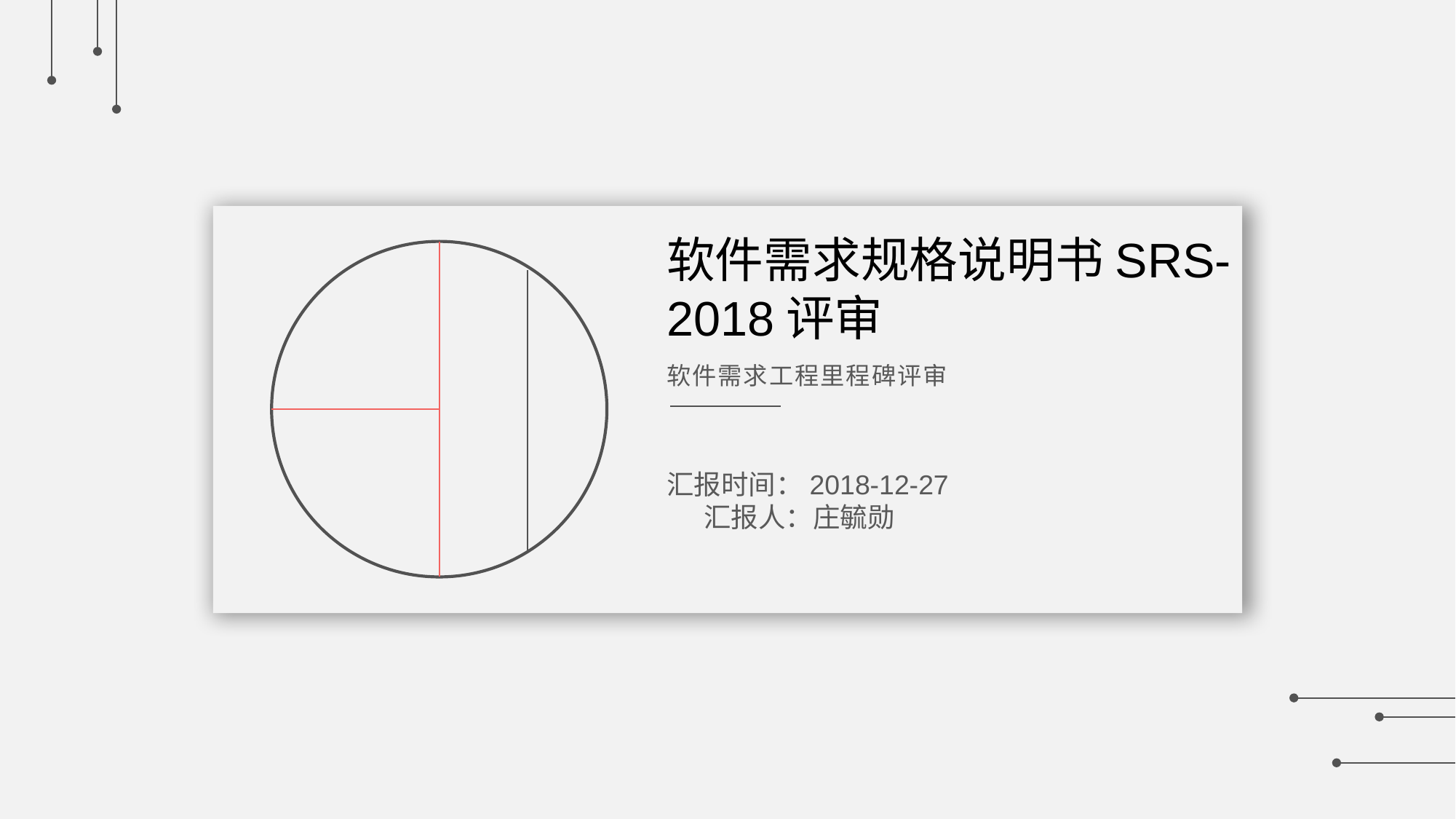

软件需求规格说明书SRS-2018评审

软件需求工程里程碑评审
汇报时间：2018-12-27      汇报人：庄毓勋